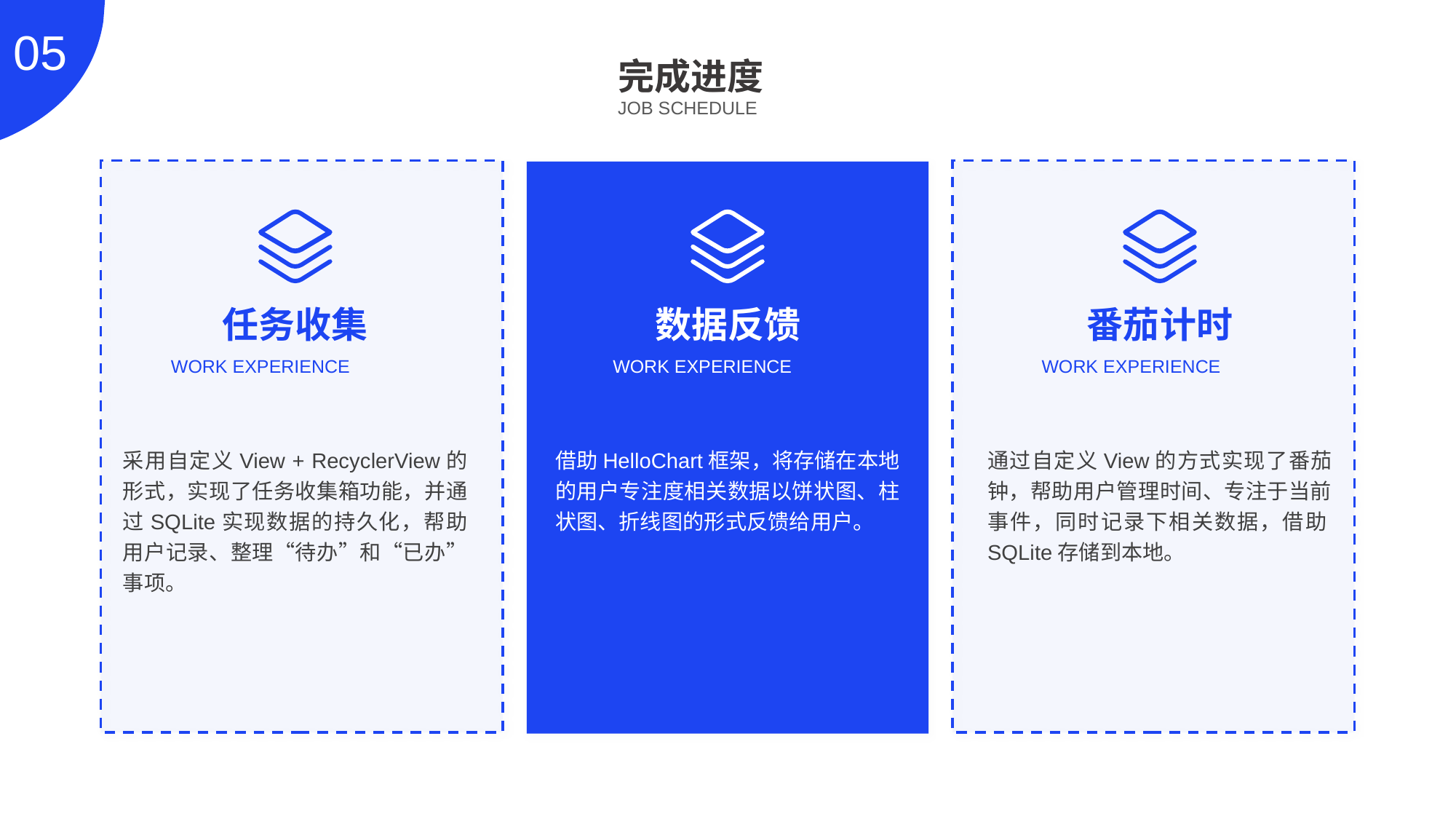

05
完成进度
JOB SCHEDULE

任务收集
数据反馈
番茄计时
WORK EXPERIENCE
WORK EXPERIENCE
WORK EXPERIENCE
采用自定义View + RecyclerView的形式，实现了任务收集箱功能，并通过SQLite实现数据的持久化，帮助用户记录、整理“待办”和“已办”事项。
借助HelloChart框架，将存储在本地的用户专注度相关数据以饼状图、柱状图、折线图的形式反馈给用户。
通过自定义View的方式实现了番茄钟，帮助用户管理时间、专注于当前事件，同时记录下相关数据，借助SQLite存储到本地。